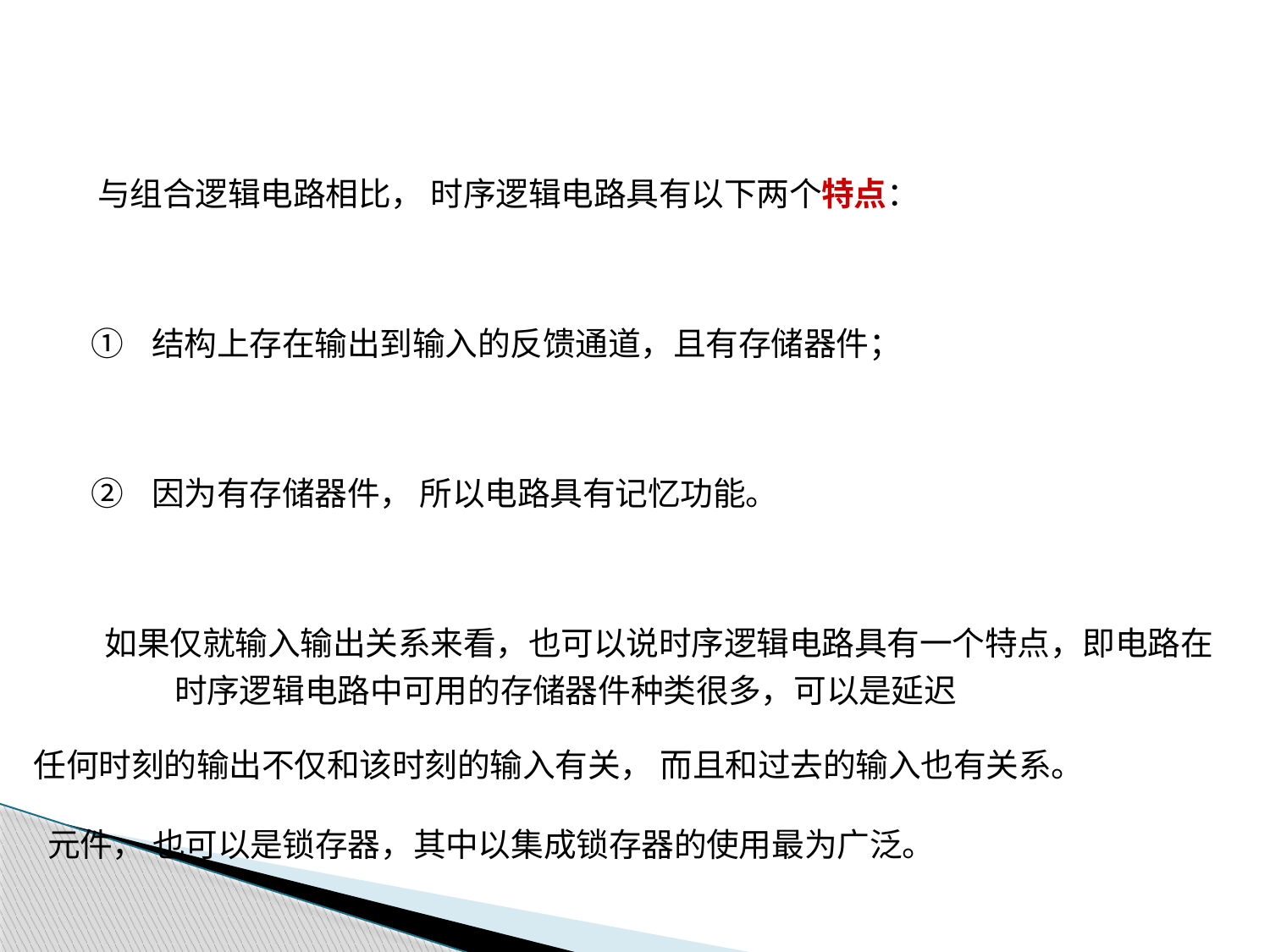

与组合逻辑电路相比， 时序逻辑电路具有以下两个特点：
        ①  结构上存在输出到输入的反馈通道，且有存储器件；
        ②  因为有存储器件， 所以电路具有记忆功能。
        如果仅就输入输出关系来看，也可以说时序逻辑电路具有一个特点，即电路在任何时刻的输出不仅和该时刻的输入有关， 而且和过去的输入也有关系。
 	时序逻辑电路中可用的存储器件种类很多，可以是延迟

元件， 也可以是锁存器，其中以集成锁存器的使用最为广泛。